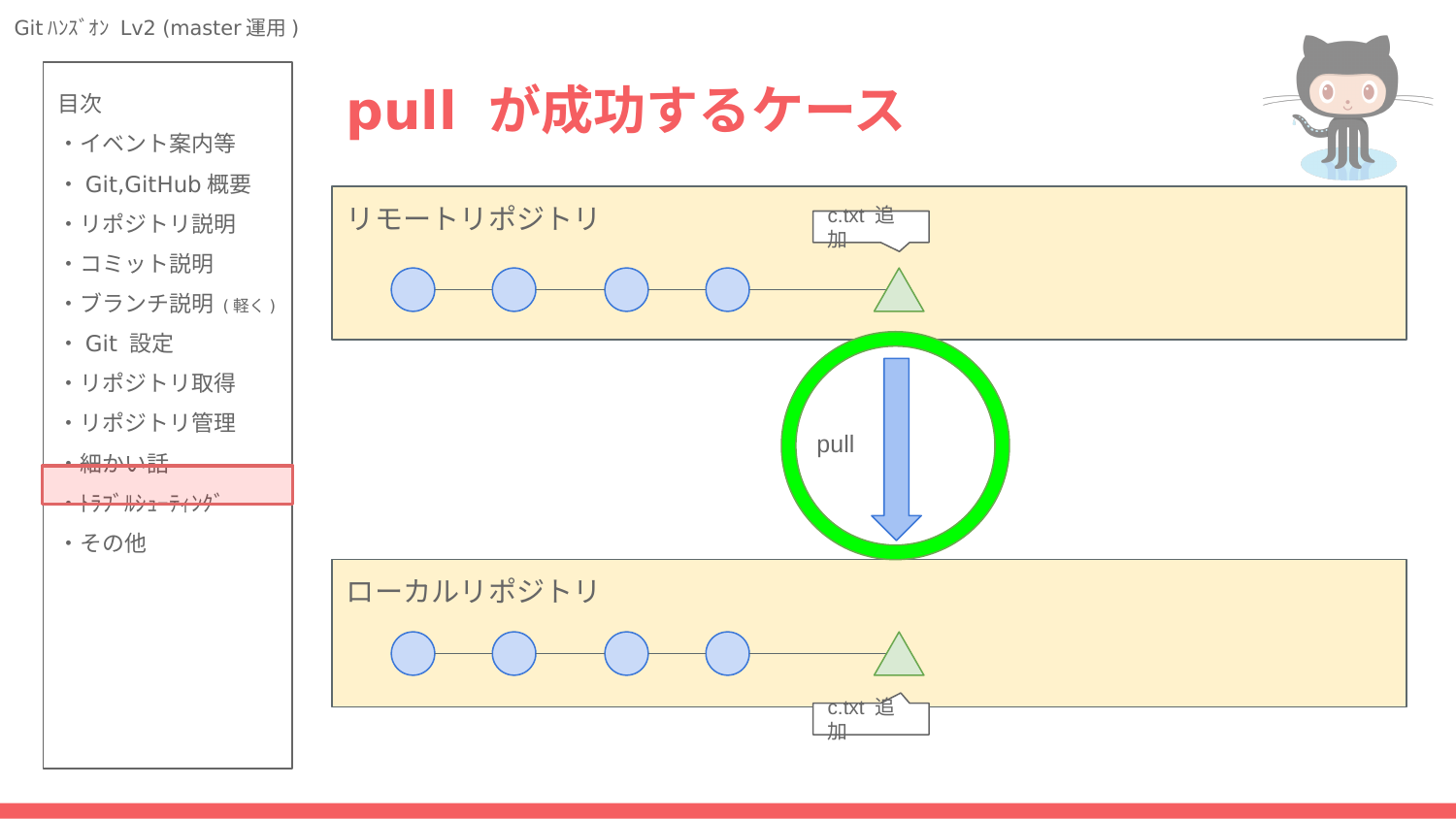

# pull が成功するケース
リモートリポジトリ
c.txt 追加

pull

ローカルリポジトリ

c.txt 追加